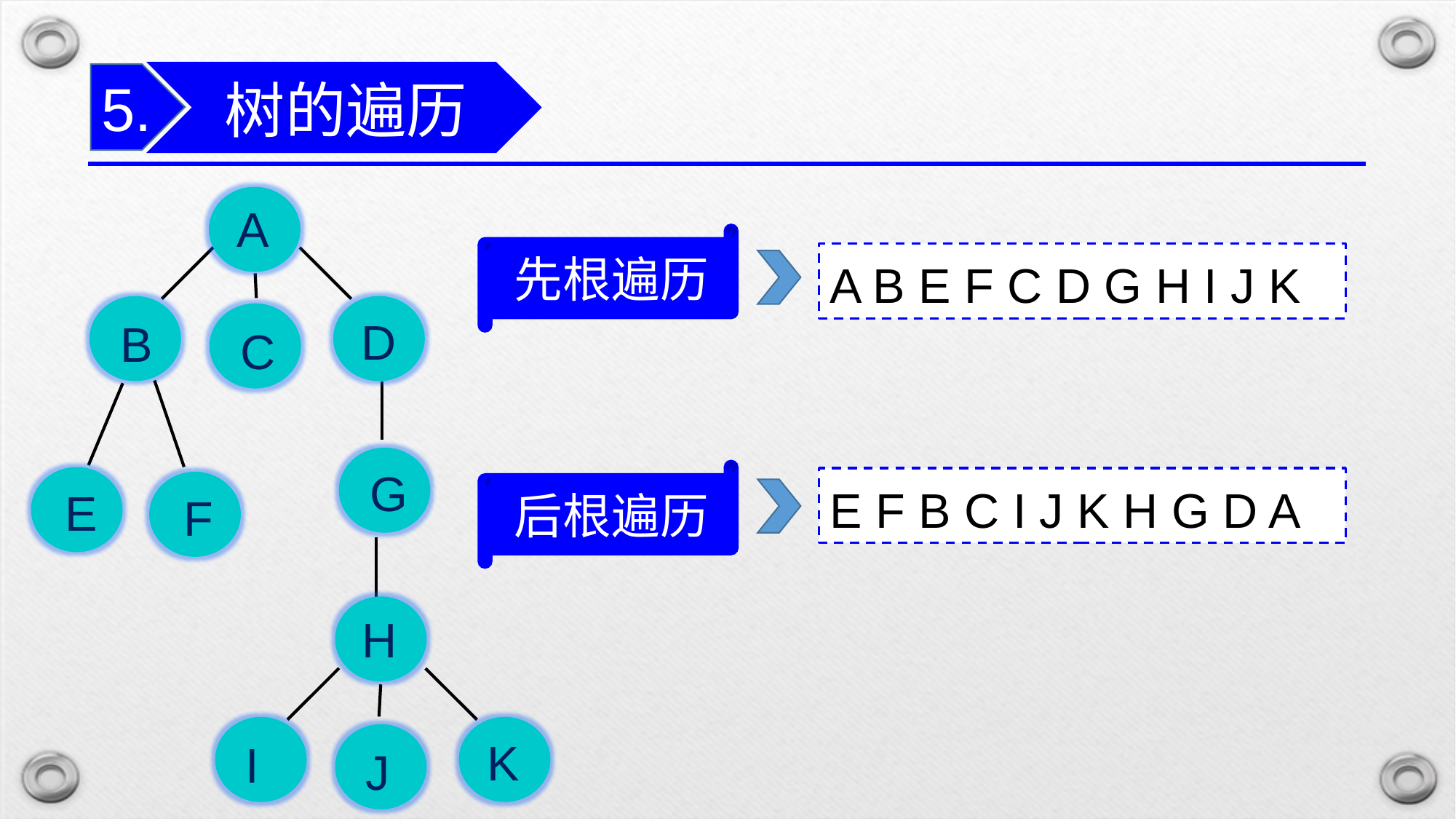

树的遍历

5.

A

B

D

G

F

H

C
先根遍历
A B E F C D G H I J K

后根遍历

E F B C I J K H G D A
E

I

K

J